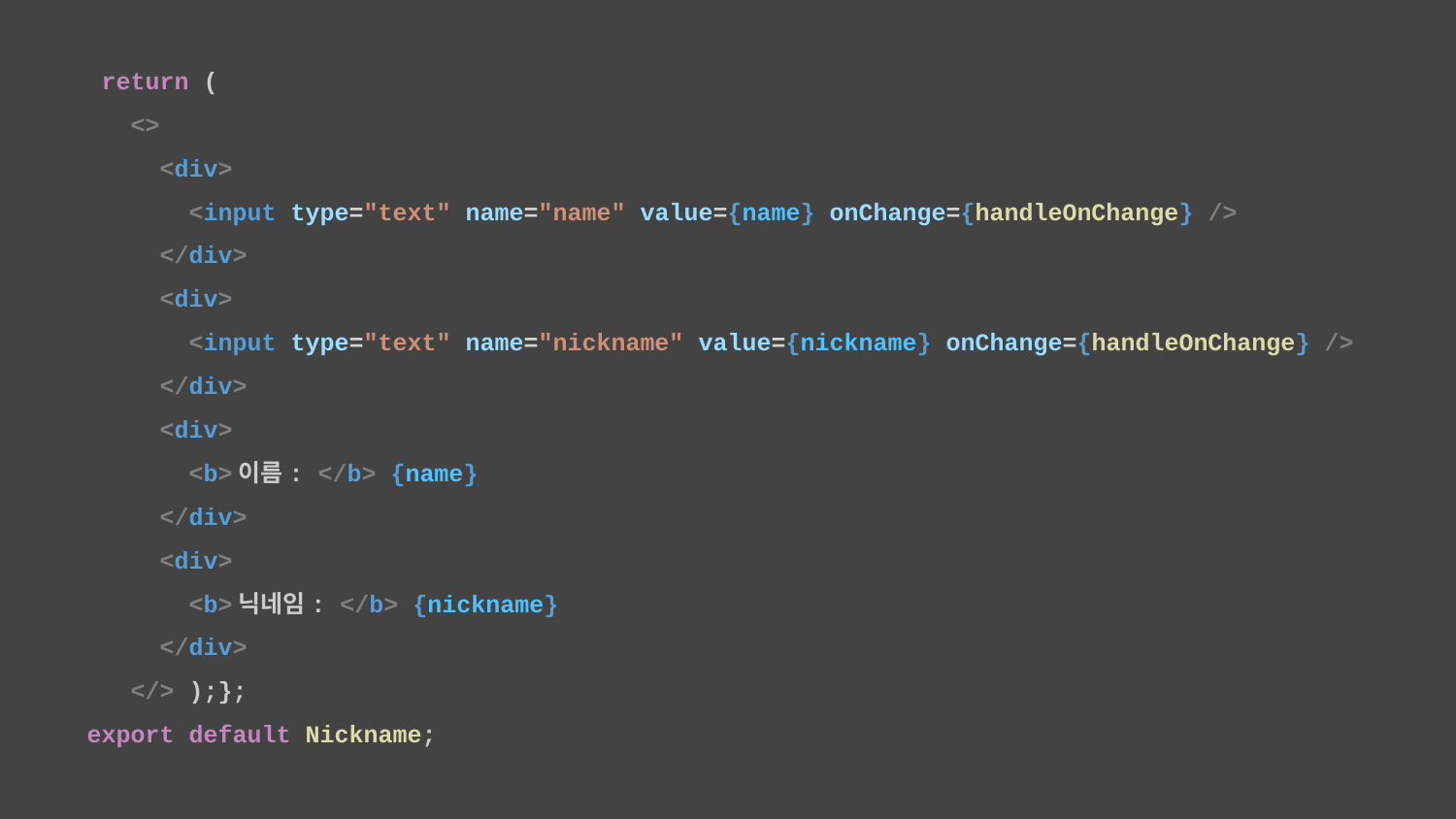

return (
   <>
     <div>
       <input type="text" name="name" value={name} onChange={handleOnChange} />
     </div>
     <div>
       <input type="text" name="nickname" value={nickname} onChange={handleOnChange} />
     </div>
     <div>
       <b>이름: </b> {name}
     </div>
     <div>
       <b>닉네임: </b> {nickname}
     </div>
   </> );};
export default Nickname;